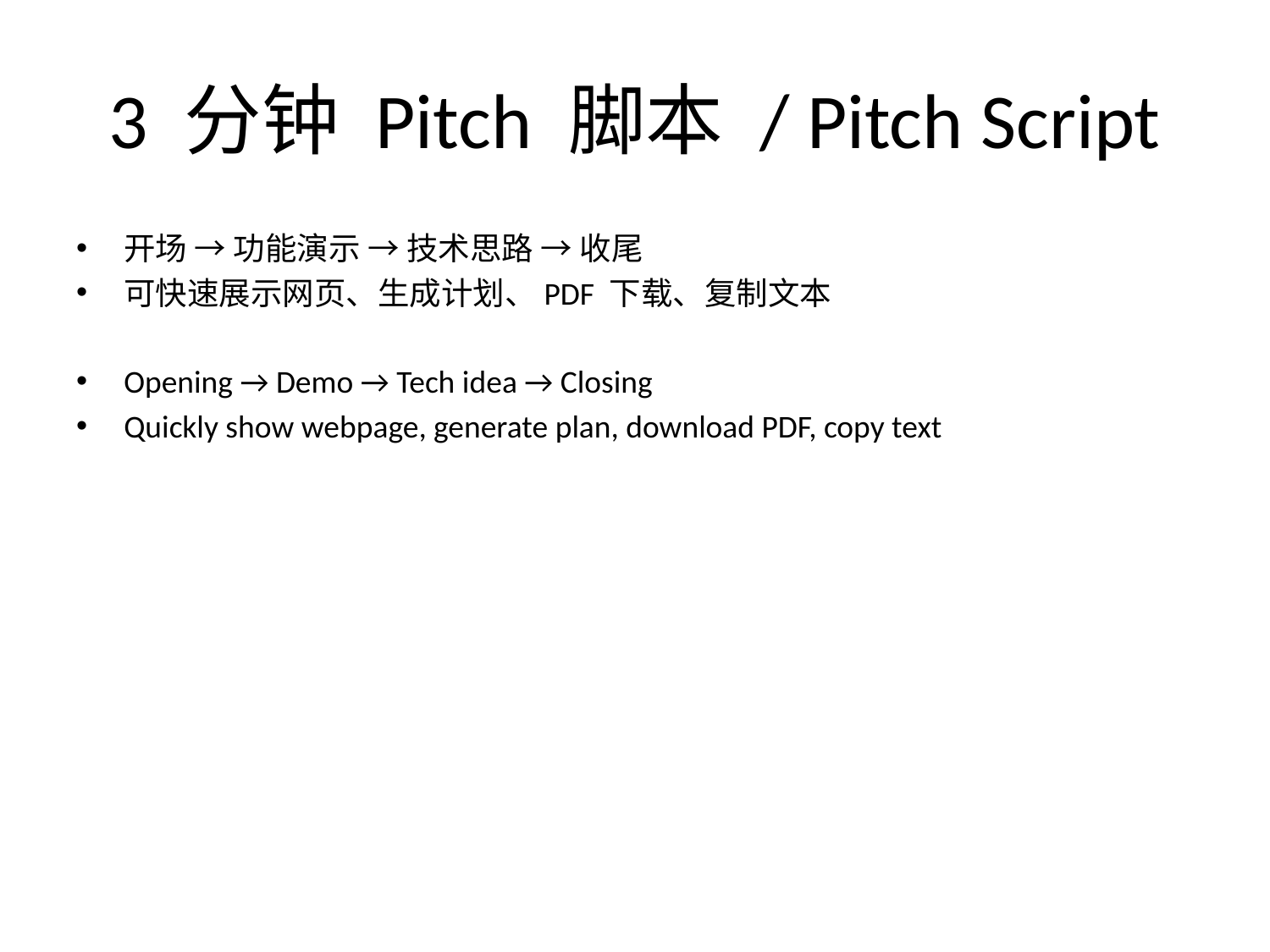

# 3 分钟 Pitch 脚本 / Pitch Script
开场 → 功能演示 → 技术思路 → 收尾
可快速展示网页、生成计划、PDF 下载、复制文本

Opening → Demo → Tech idea → Closing
Quickly show webpage, generate plan, download PDF, copy text